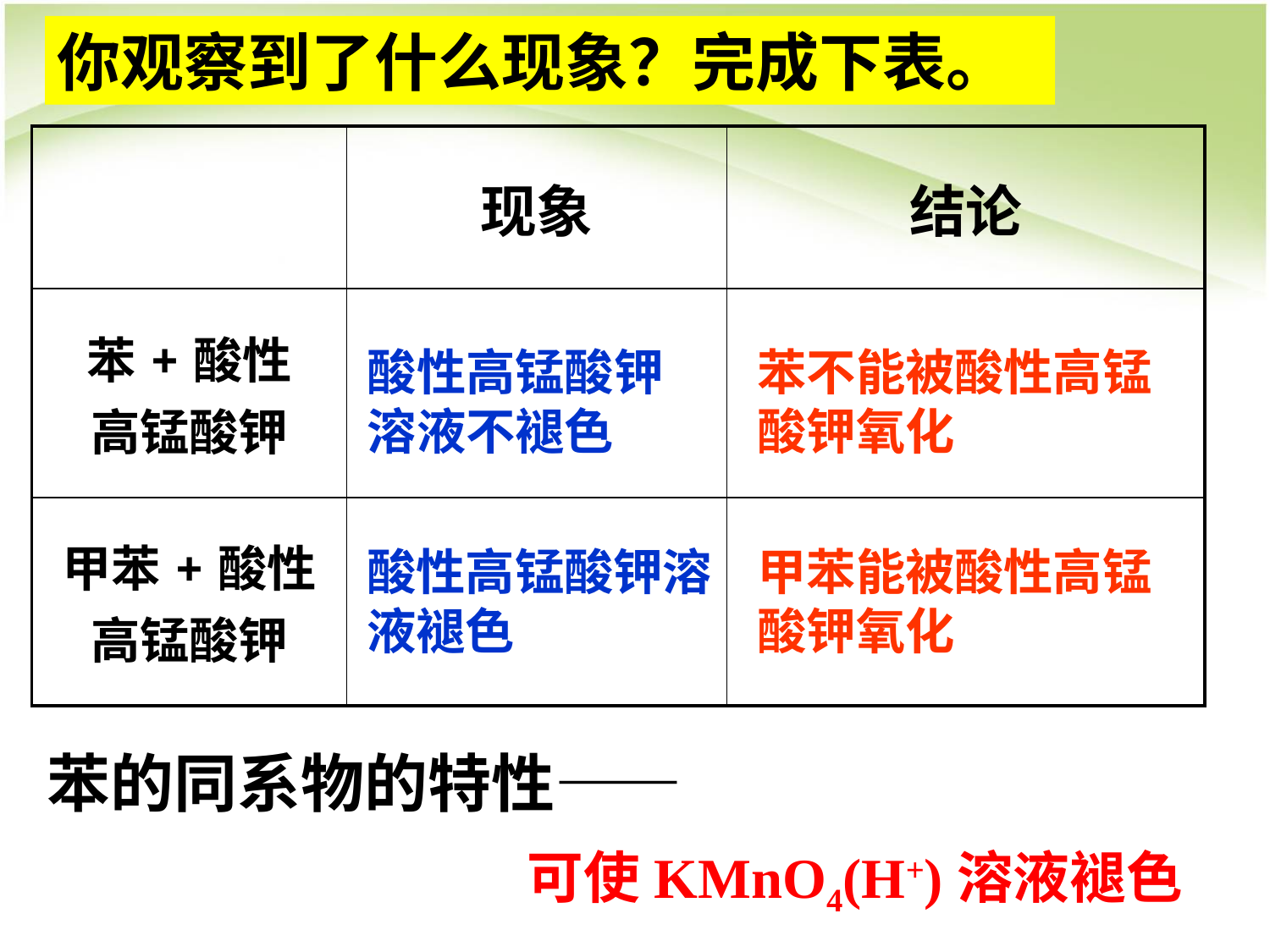

你观察到了什么现象？完成下表。
|  | 现象 | 结论 |
| --- | --- | --- |
| 苯+酸性 高锰酸钾 |  |  |
| 甲苯+酸性 高锰酸钾 |  |  |
酸性高锰酸钾
溶液不褪色
苯不能被酸性高锰酸钾氧化
酸性高锰酸钾溶液褪色
甲苯能被酸性高锰酸钾氧化

苯的同系物的特性——
可使KMnO4(H+)溶液褪色